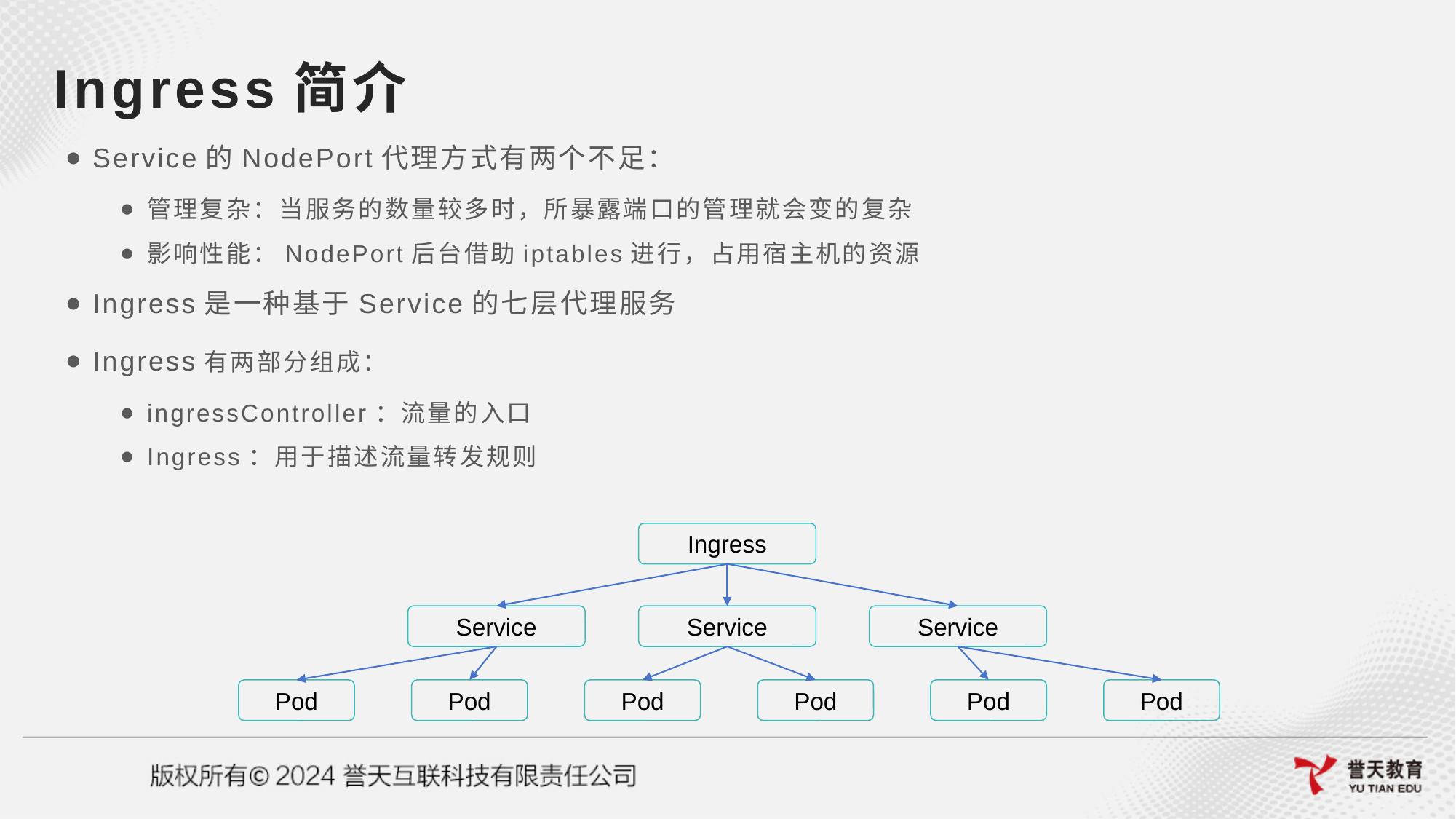

# Ingress简介
Service的NodePort代理方式有两个不足：
管理复杂：当服务的数量较多时，所暴露端口的管理就会变的复杂
影响性能：NodePort后台借助iptables进行，占用宿主机的资源
Ingress是一种基于Service的七层代理服务
Ingress有两部分组成：
ingressController：流量的入口
Ingress：用于描述流量转发规则

Ingress
Service
Service
Service
Pod
Pod
Pod
Pod
Pod
Pod